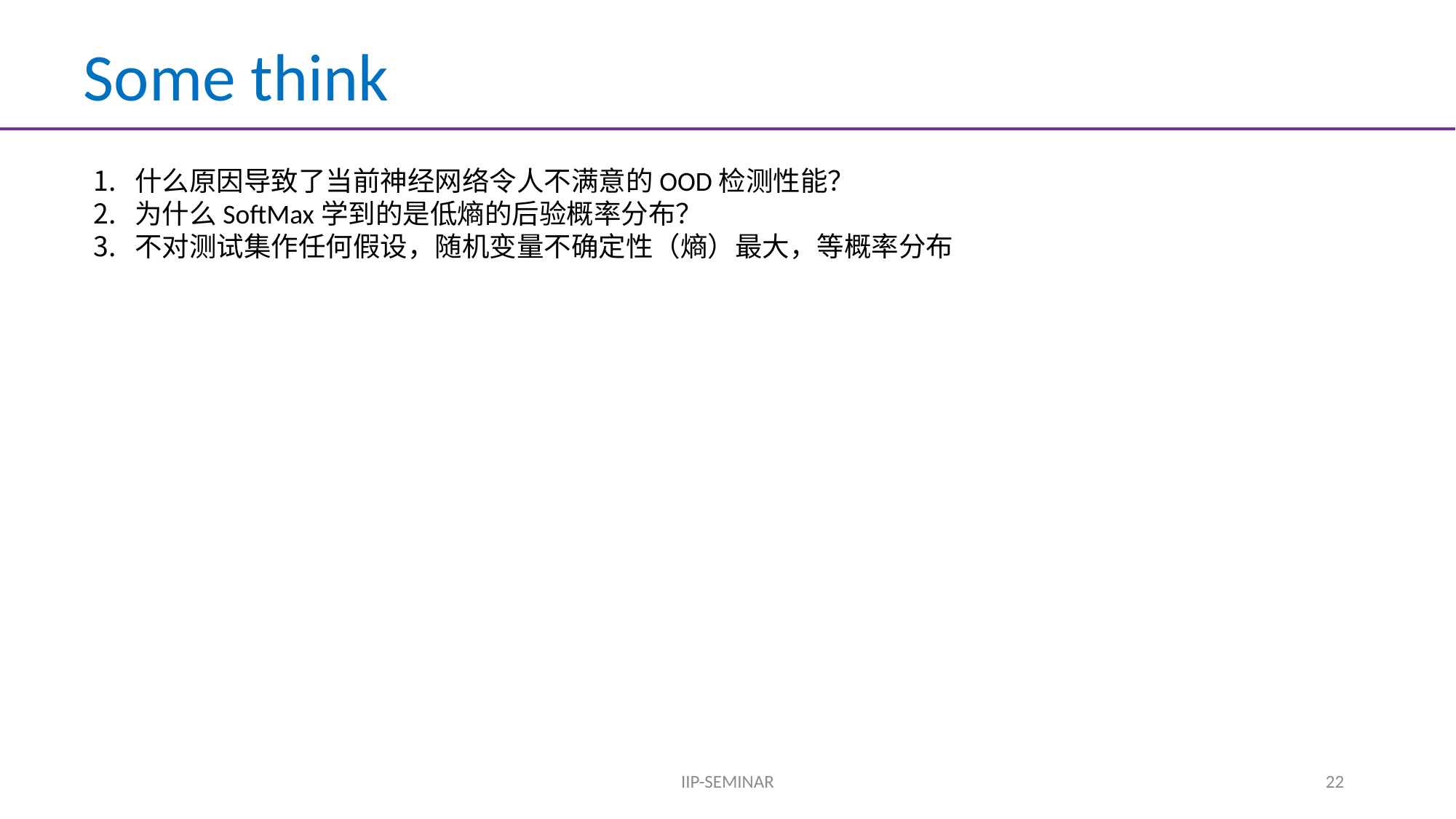

# Some think
什么原因导致了当前神经网络令人不满意的OOD检测性能？
为什么SoftMax学到的是低熵的后验概率分布？
不对测试集作任何假设，随机变量不确定性（熵）最大，等概率分布

IIP-SEMINAR
22